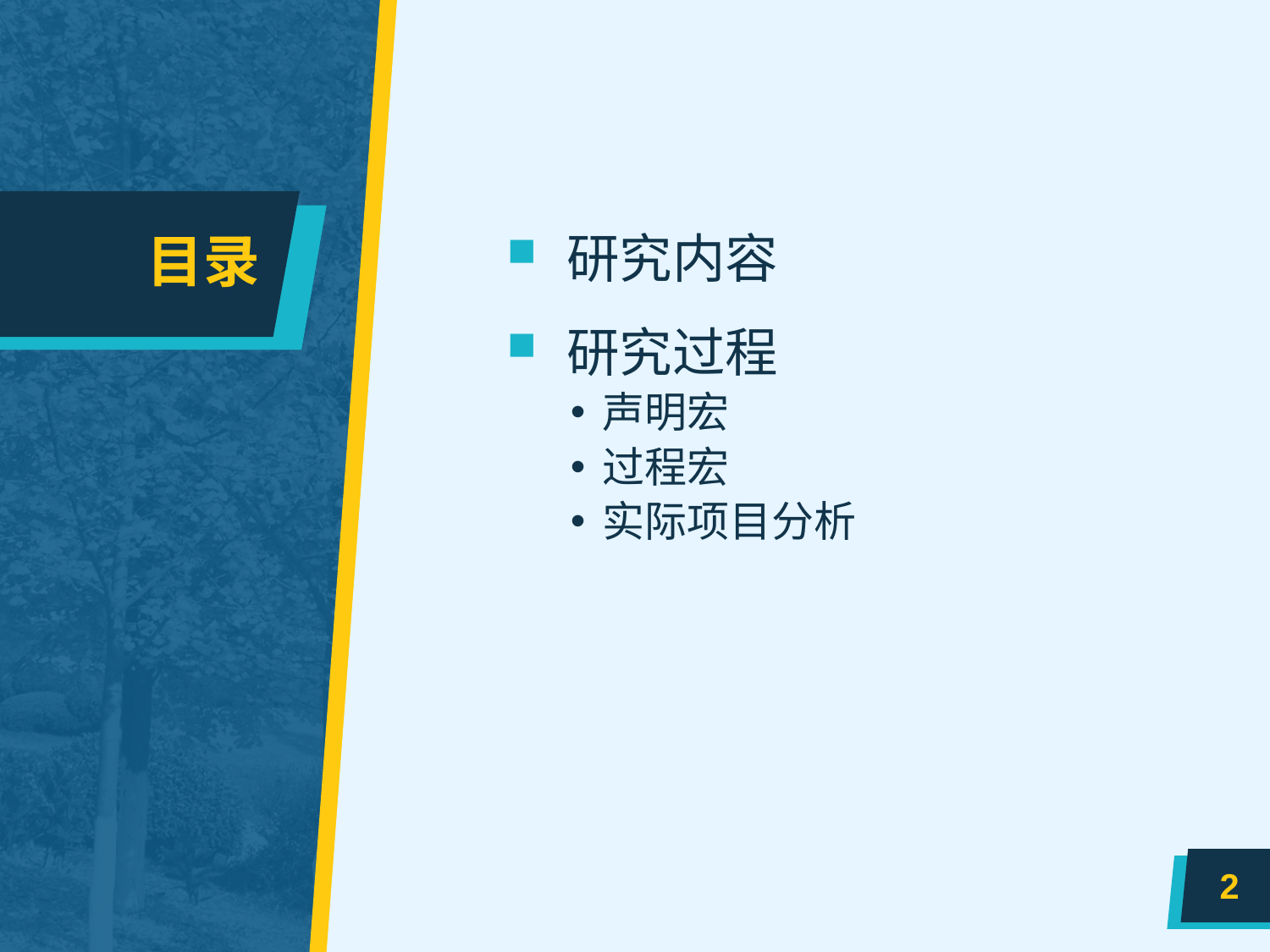

# 目录
研究内容
研究过程
声明宏
过程宏
实际项目分析
2